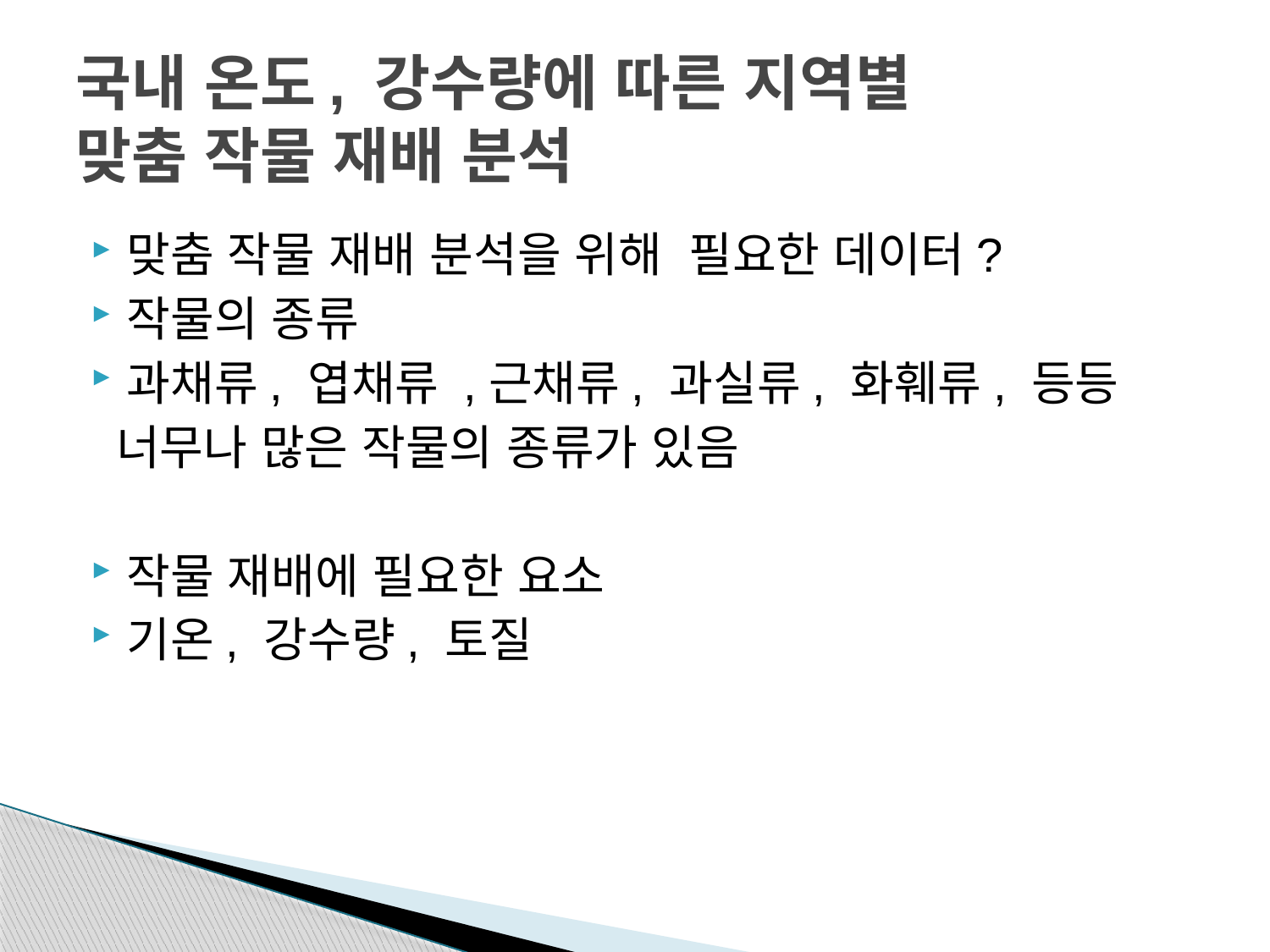

# 국내 온도, 강수량에 따른 지역별 맞춤 작물 재배 분석
맞춤 작물 재배 분석을 위해  필요한 데이터?
작물의 종류
과채류, 엽채류 ,근채류, 과실류, 화훼류, 등등
 너무나 많은 작물의 종류가 있음

작물 재배에 필요한 요소
기온, 강수량, 토질